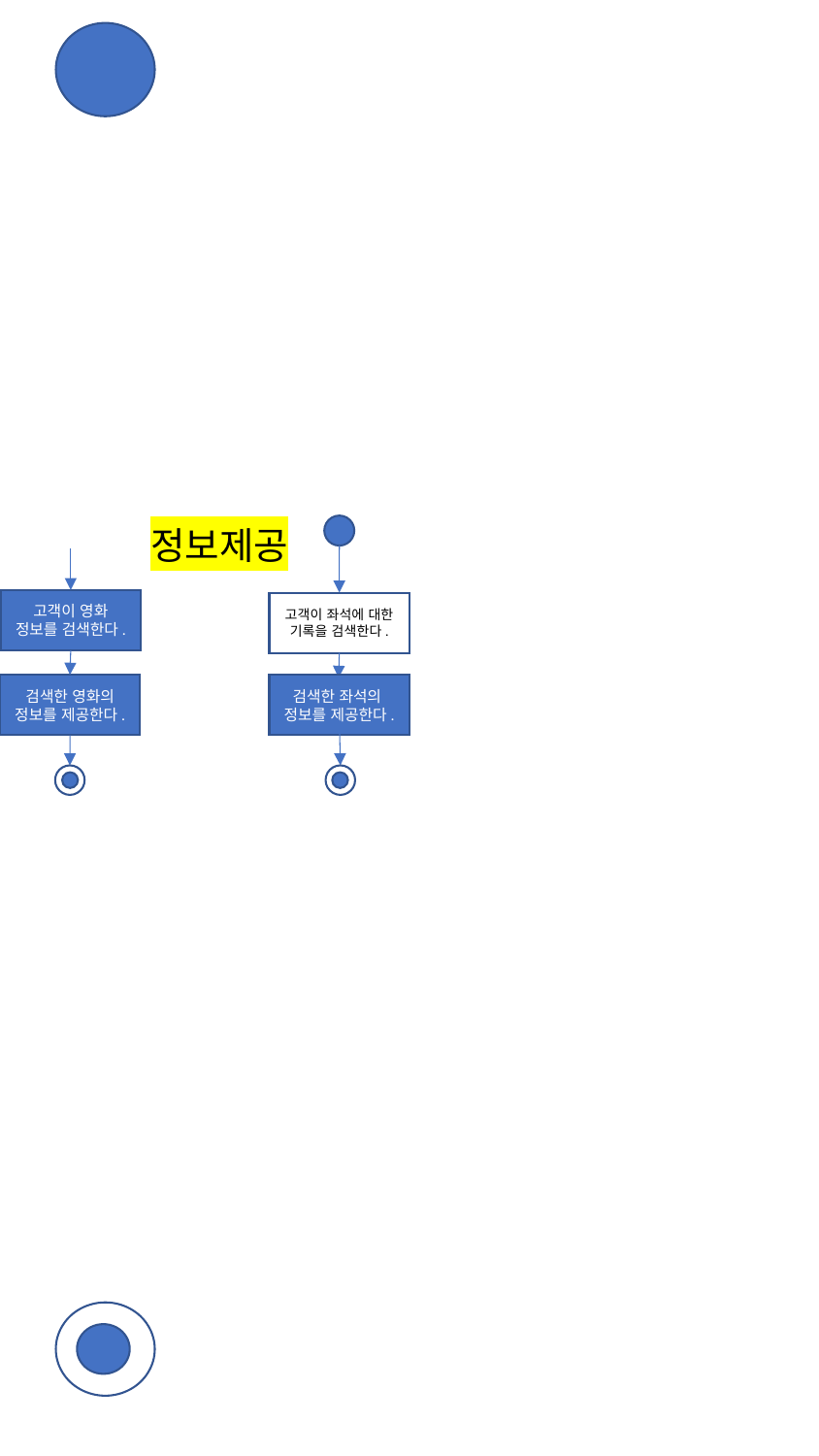

정보제공

고객이 영화 정보를 검색한다.
고객이 좌석에 대한 기록을 검색한다.
검색한 영화의 정보를 제공한다.
검색한 좌석의
정보를 제공한다.